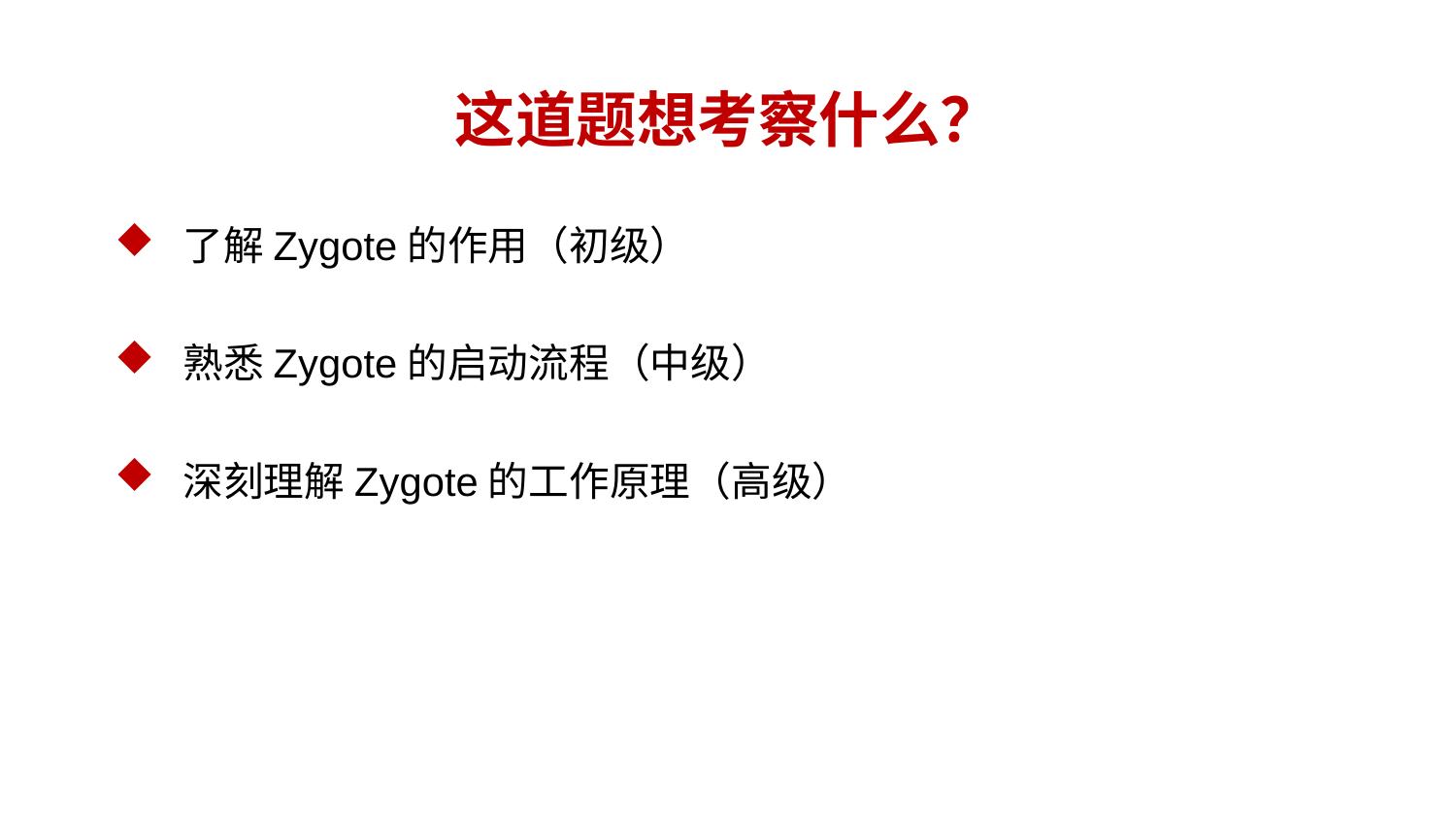

# 这道题想考察什么？
  了解Zygote的作用（初级）

  熟悉Zygote的启动流程（中级）

  深刻理解Zygote的工作原理（高级）